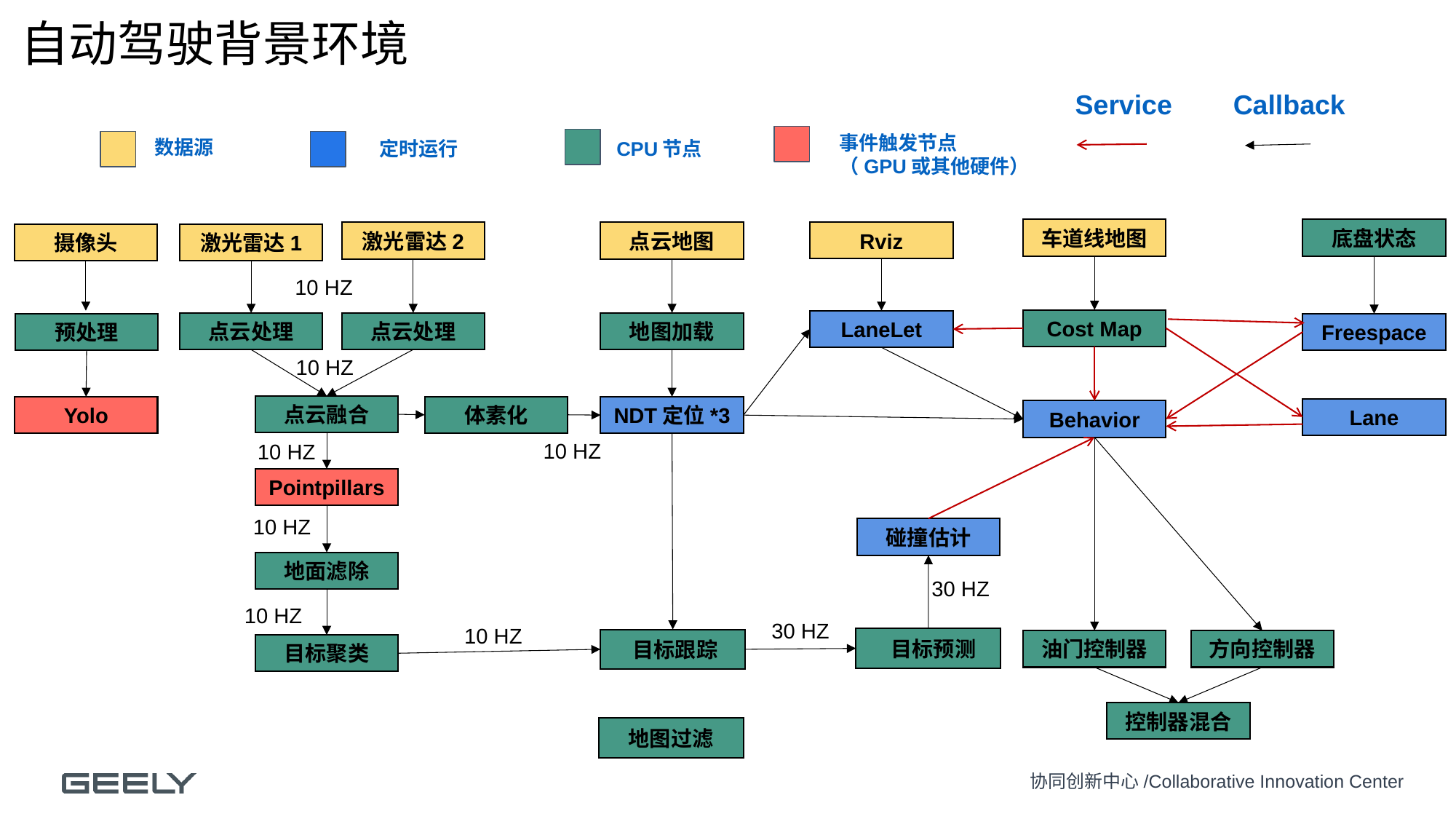

自动驾驶背景环境
Service
Callback
事件触发节点
（GPU或其他硬件）

数据源
定时运行
CPU节点

底盘状态
车道线地图
Rviz
点云地图
激光雷达2
摄像头
激光雷达1
10 HZ
Cost Map
LaneLet
地图加载
点云处理
点云处理
预处理
Freespace
10 HZ
点云融合
体素化
Yolo
NDT定位*3
Lane
Behavior
10 HZ
10 HZ
Pointpillars
10 HZ
碰撞估计
地面滤除
30 HZ
10 HZ
30 HZ
10 HZ
 目标预测
 目标跟踪
方向控制器
油门控制器
目标聚类
控制器混合
地图过滤